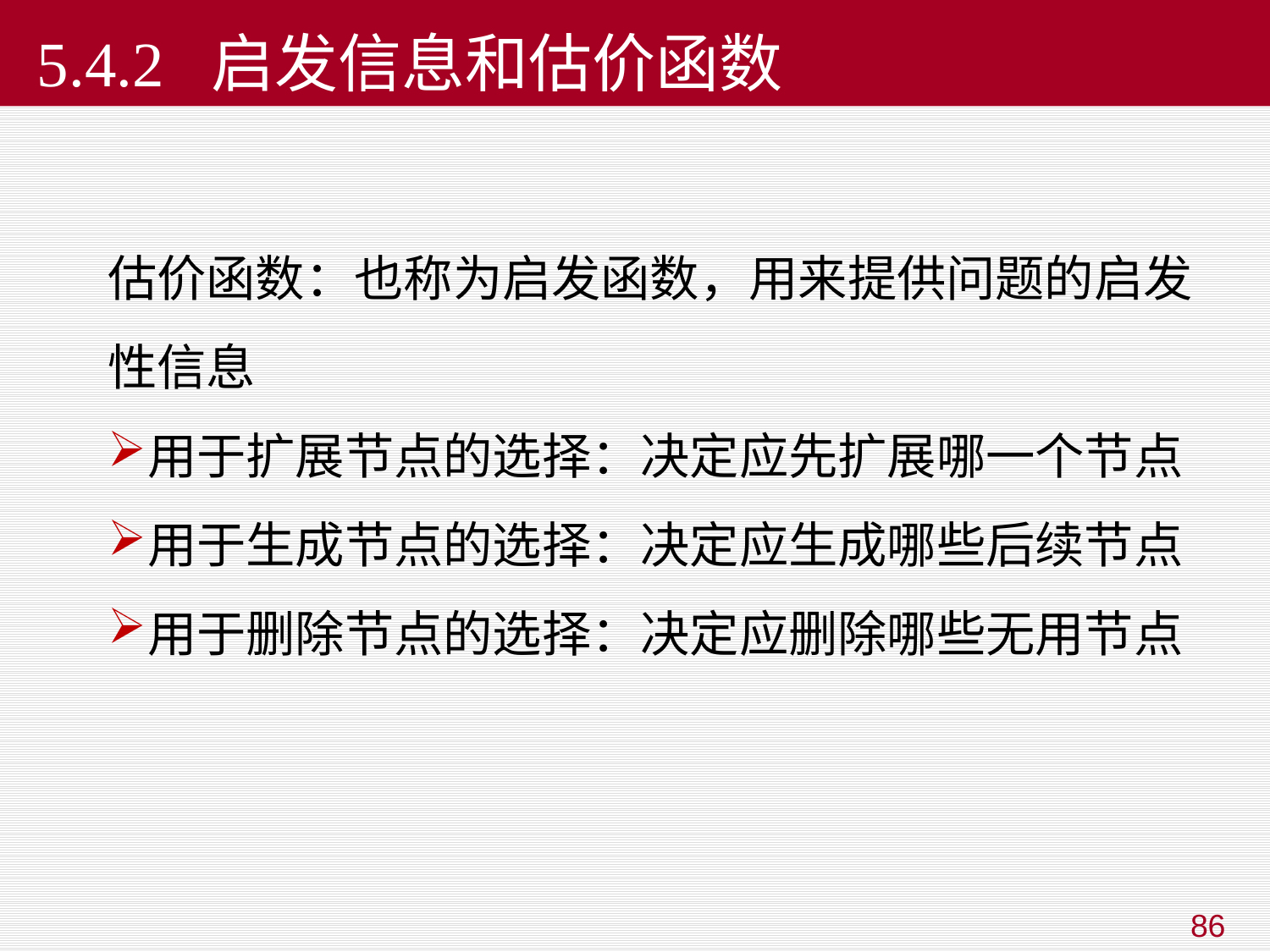

# 5.4.2  启发信息和估价函数
估价函数：也称为启发函数，用来提供问题的启发性信息
用于扩展节点的选择：决定应先扩展哪一个节点
用于生成节点的选择：决定应生成哪些后续节点
用于删除节点的选择：决定应删除哪些无用节点
86